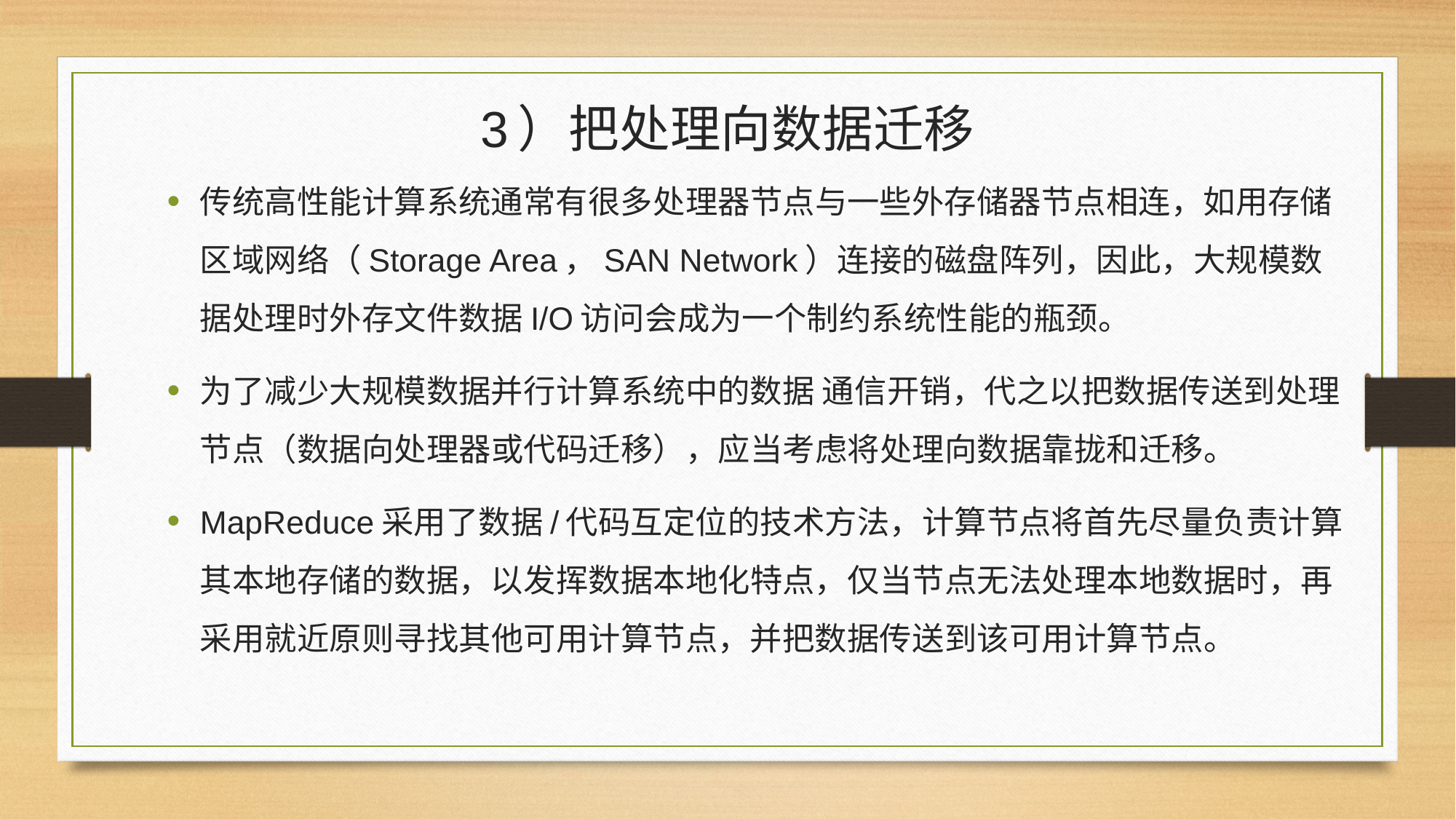

3）把处理向数据迁移
传统高性能计算系统通常有很多处理器节点与一些外存储器节点相连，如用存储区域网络（Storage Area，SAN Network）连接的磁盘阵列，因此，大规模数据处理时外存文件数据I/O访问会成为一个制约系统性能的瓶颈。
为了减少大规模数据并行计算系统中的数据 通信开销，代之以把数据传送到处理节点（数据向处理器或代码迁移），应当考虑将处理向数据靠拢和迁移。
MapReduce采用了数据/代码互定位的技术方法，计算节点将首先尽量负责计算其本地存储的数据，以发挥数据本地化特点，仅当节点无法处理本地数据时，再采用就近原则寻找其他可用计算节点，并把数据传送到该可用计算节点。